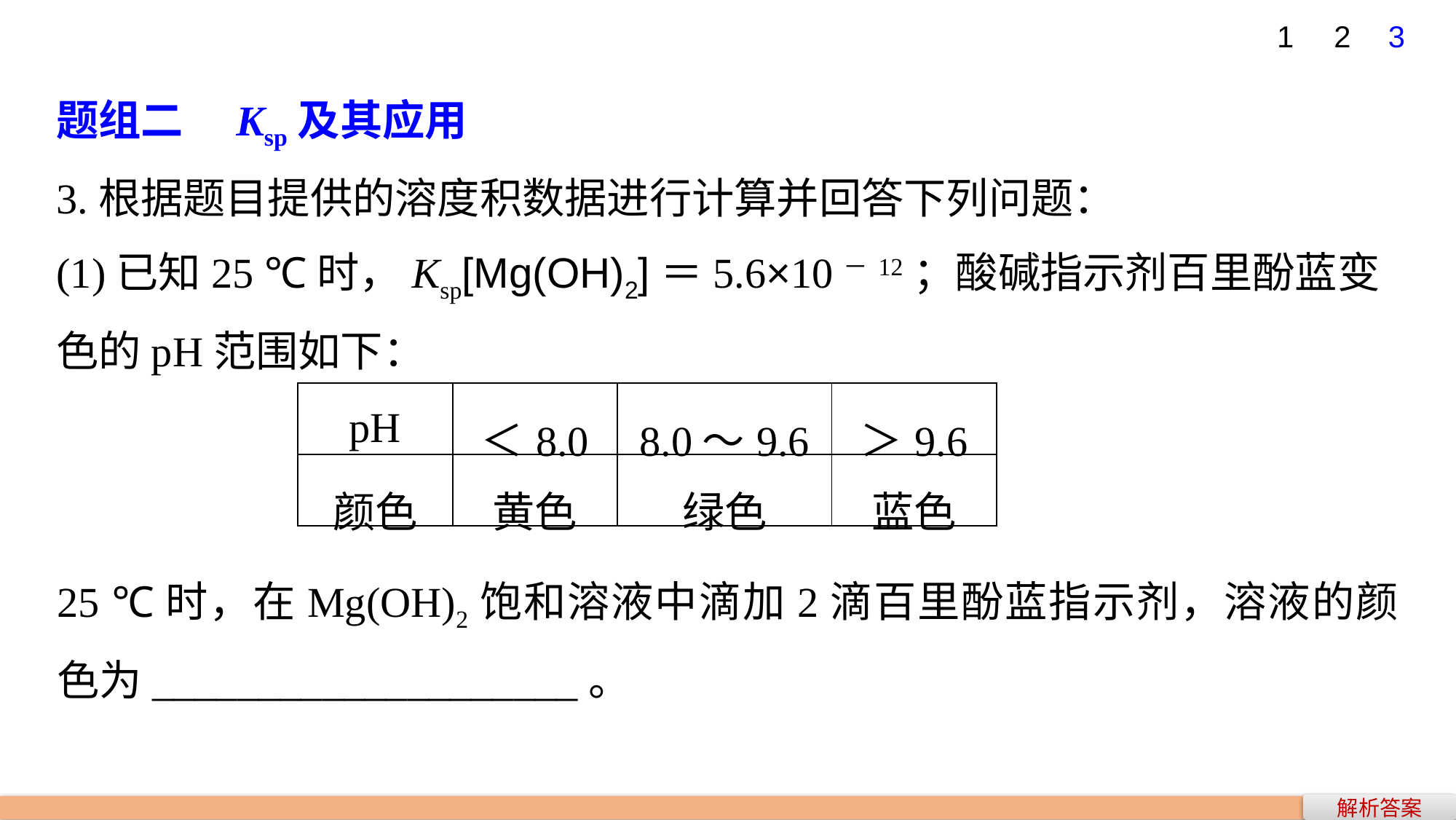

1
2
3
题组二　Ksp及其应用
3.根据题目提供的溶度积数据进行计算并回答下列问题：
(1)已知25 ℃时，Ksp[Mg(OH)2]＝5.6×10－12；酸碱指示剂百里酚蓝变色的pH范围如下：
| pH | ＜8.0 | 8.0～9.6 | ＞9.6 |
| --- | --- | --- | --- |
| 颜色 | 黄色 | 绿色 | 蓝色 |
25 ℃时，在Mg(OH)2饱和溶液中滴加2滴百里酚蓝指示剂，溶液的颜色为____________________。
解析答案